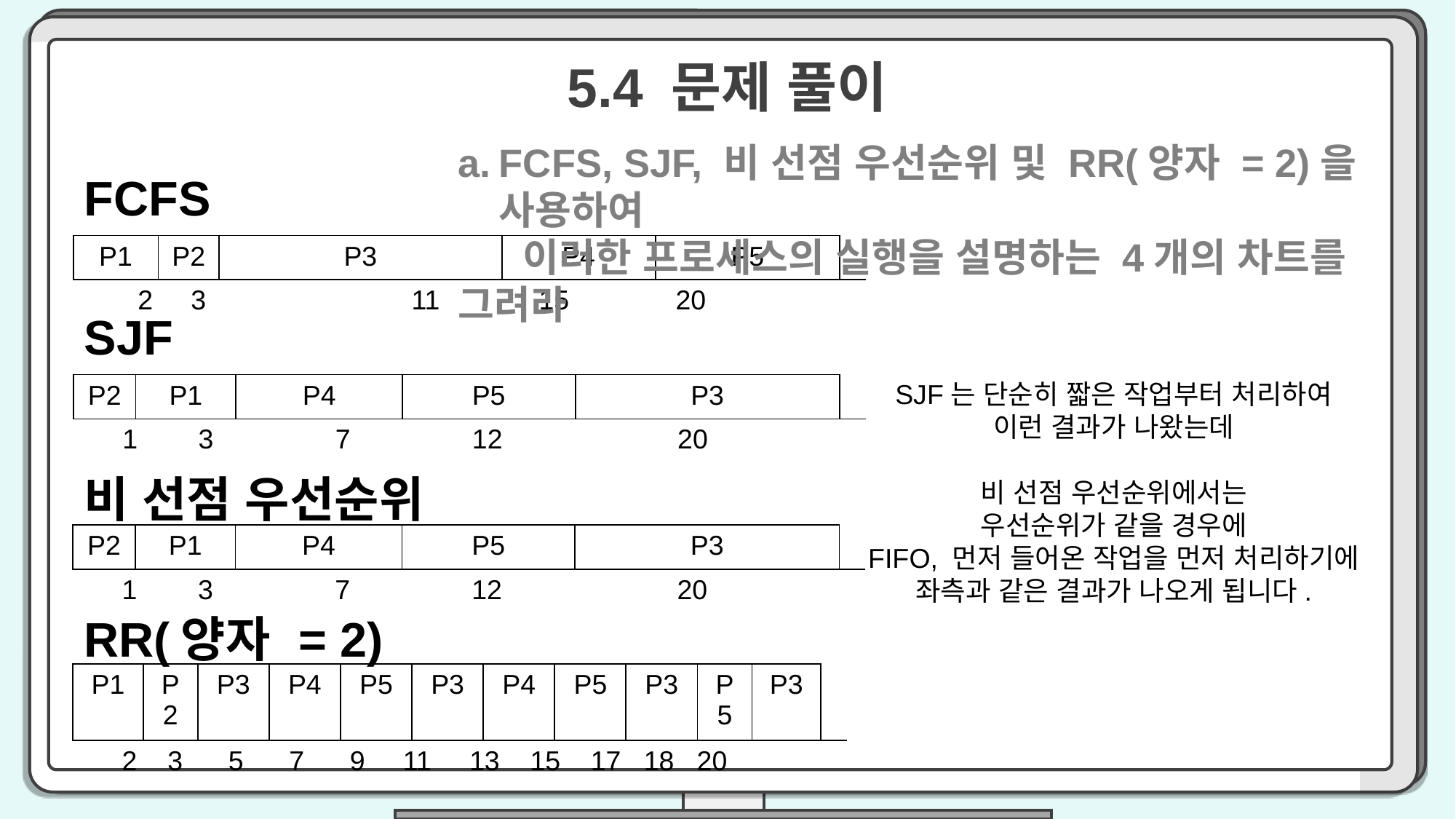

5.4 문제 풀이
FCFS, SJF, 비 선점 우선순위 및 RR(양자 = 2)을 사용하여
     이러한 프로세스의 실행을 설명하는 4개의 차트를 그려라

| FCFS |  |  |  |  |  |
| --- | --- | --- | --- | --- | --- |
| P1 | P2 | P3 | P4 | P5 |  |
| 2 3 11 15 20 |  |  |  |  |  |
| SJF |  |  |  |  |  |
| --- | --- | --- | --- | --- | --- |
| P2 | P1 | P4 | P5 | P3 |  |
| 1 3 7 12 20 |  |  |  |  |  |
SJF는 단순히 짧은 작업부터 처리하여
이런 결과가 나왔는데

비 선점 우선순위에서는
우선순위가 같을 경우에
FIFO, 먼저 들어온 작업을 먼저 처리하기에
좌측과 같은 결과가 나오게 됩니다.
| 비 선점 우선순위 |  |  |  |  |  |
| --- | --- | --- | --- | --- | --- |
| P2 | P1 | P4 | P5 | P3 |  |
| 1 3 7 12 20 |  |  |  |  |  |
| RR(양자 = 2) |  |  |  |  |  |  |  |  |  |  |  |
| --- | --- | --- | --- | --- | --- | --- | --- | --- | --- | --- | --- |
| P1 | P2 | P3 | P4 | P5 | P3 | P4 | P5 | P3 | P5 | P3 |  |
| 2 3 5 7 9 11 13 15 17 18 20 |  |  |  |  |  |  |  |  |  |  |  |